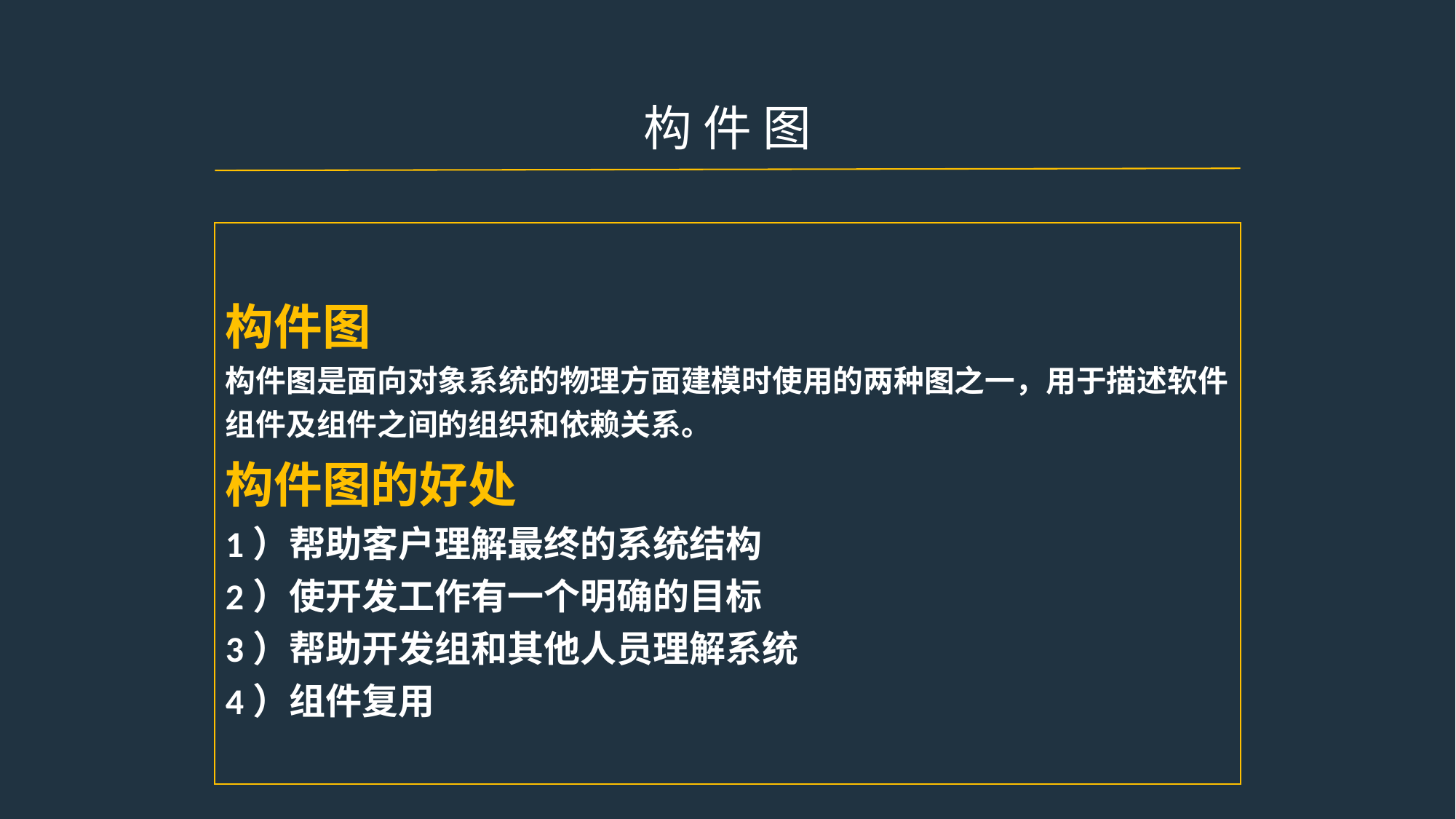

构 件 图
构件图
构件图是面向对象系统的物理方面建模时使用的两种图之一，用于描述软件组件及组件之间的组织和依赖关系。
构件图的好处
1）帮助客户理解最终的系统结构
2）使开发工作有一个明确的目标
3）帮助开发组和其他人员理解系统
4）组件复用